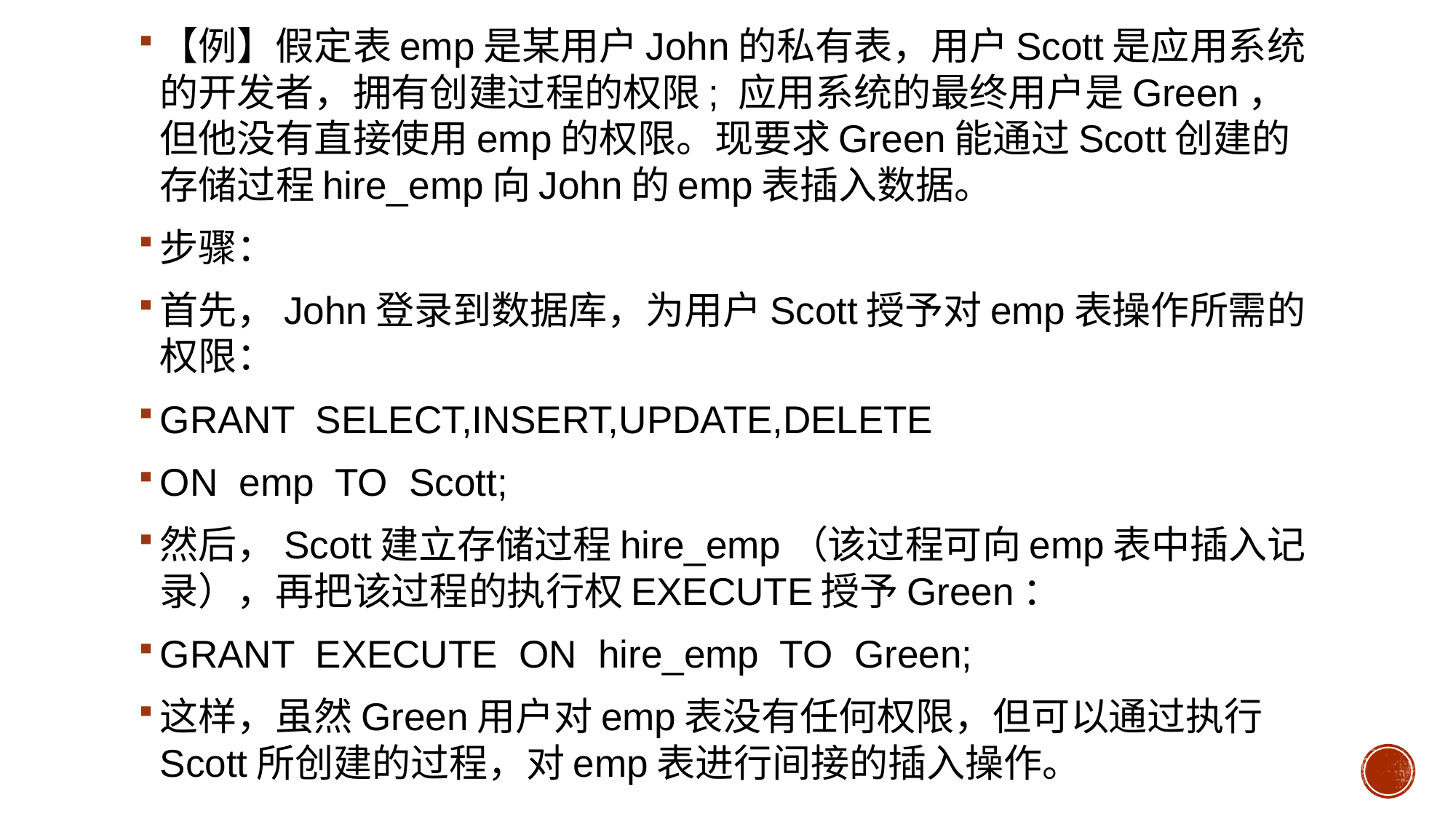

【例】假定表emp是某用户John的私有表，用户Scott是应用系统的开发者，拥有创建过程的权限; 应用系统的最终用户是Green，但他没有直接使用emp的权限。现要求Green能通过Scott创建的存储过程hire_emp向John的emp表插入数据。
步骤：
首先，John登录到数据库，为用户Scott授予对emp表操作所需的权限：
GRANT  SELECT,INSERT,UPDATE,DELETE
ON  emp  TO  Scott;
然后，Scott建立存储过程hire_emp（该过程可向emp表中插入记录），再把该过程的执行权EXECUTE授予Green：
GRANT  EXECUTE  ON  hire_emp  TO  Green;
这样，虽然Green用户对emp表没有任何权限，但可以通过执行Scott所创建的过程，对emp表进行间接的插入操作。

55